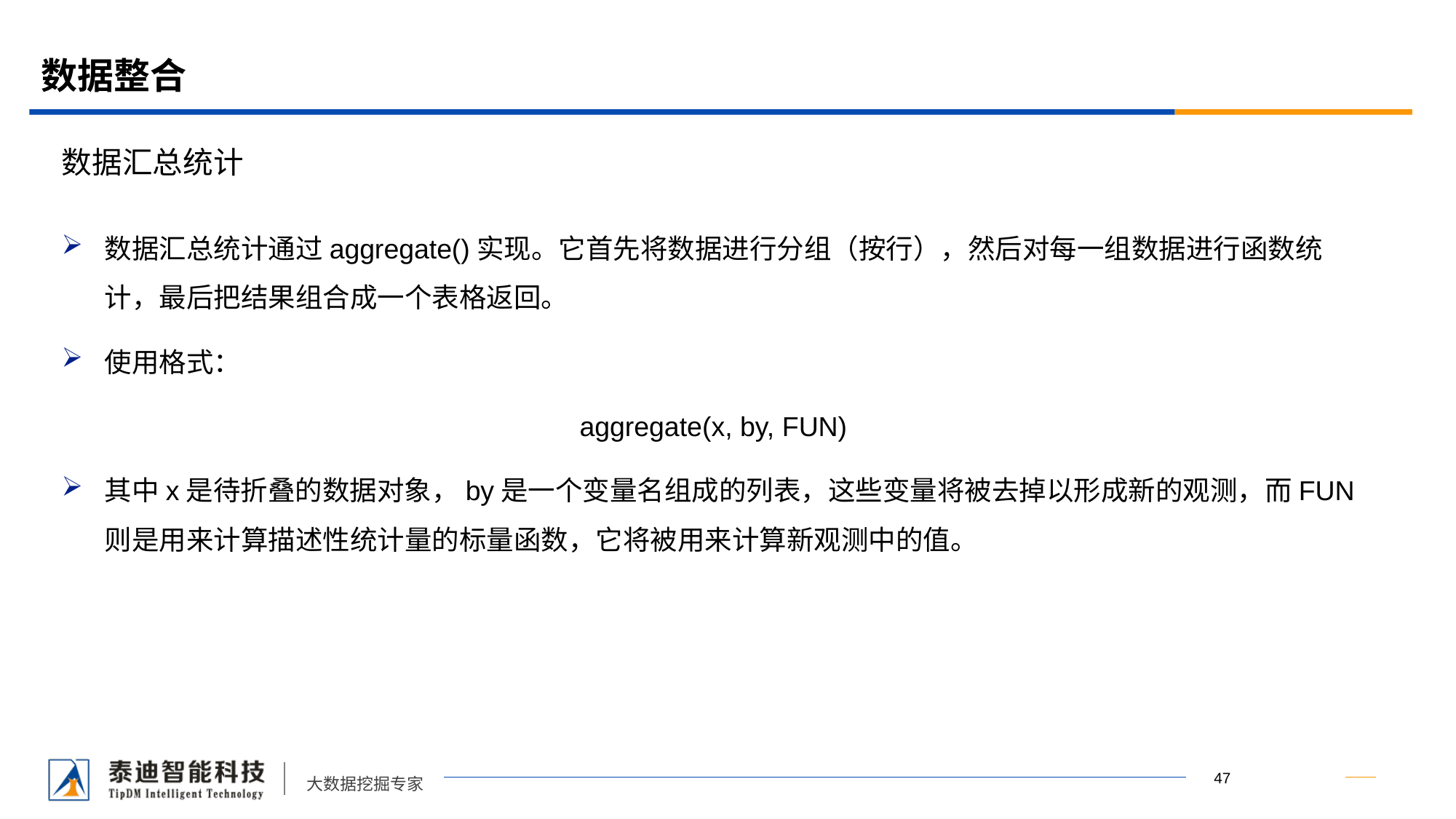

# 数据整合
数据汇总统计
数据汇总统计通过aggregate()实现。它首先将数据进行分组（按行），然后对每一组数据进行函数统计，最后把结果组合成一个表格返回。
使用格式：
aggregate(x, by, FUN)
其中x是待折叠的数据对象，by是一个变量名组成的列表，这些变量将被去掉以形成新的观测，而FUN则是用来计算描述性统计量的标量函数，它将被用来计算新观测中的值。